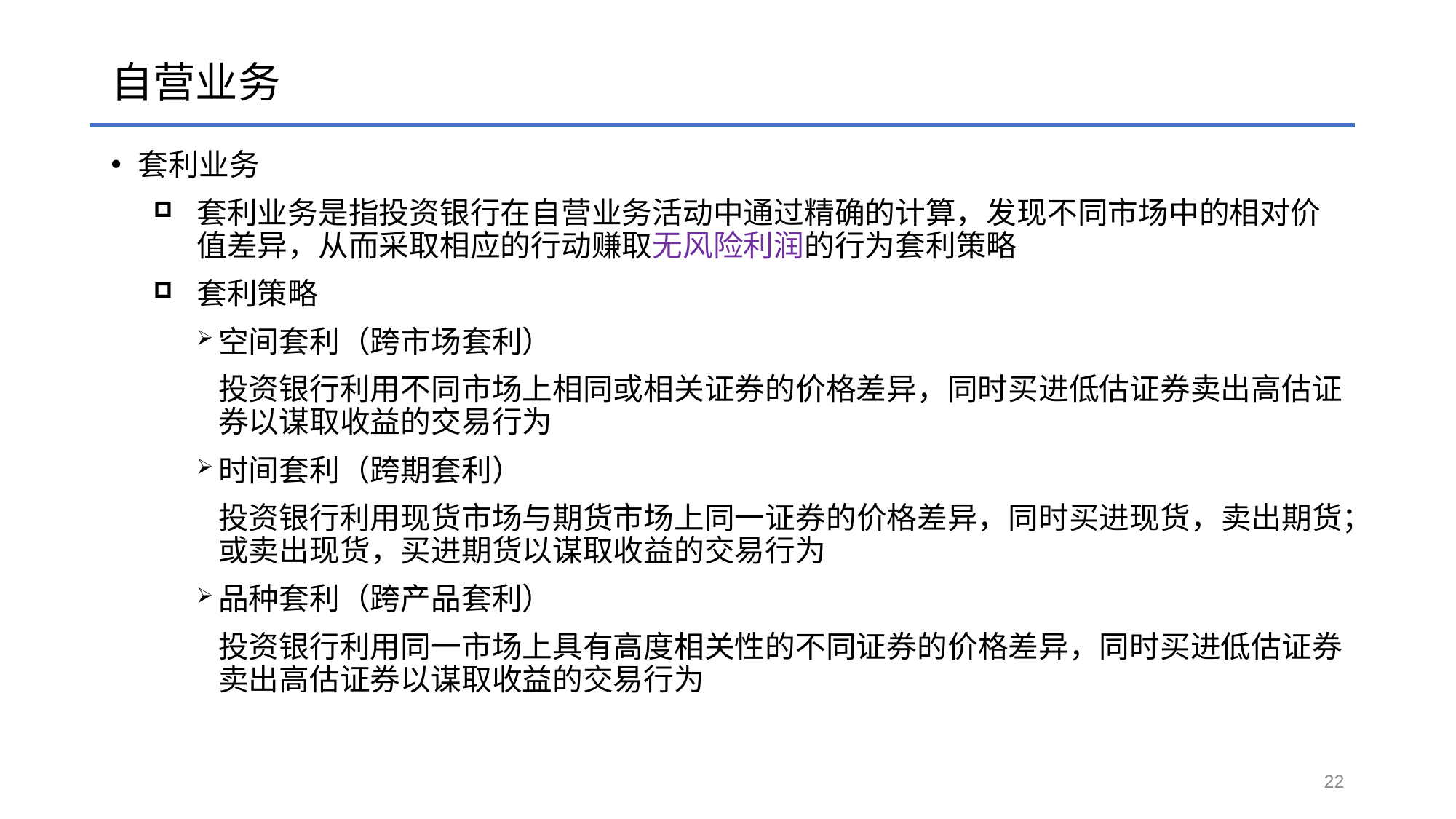

# 自营业务
套利业务
套利业务是指投资银行在自营业务活动中通过精确的计算，发现不同市场中的相对价值差异，从而采取相应的行动赚取无风险利润的行为套利策略
套利策略
空间套利（跨市场套利）
投资银行利用不同市场上相同或相关证券的价格差异，同时买进低估证券卖出高估证券以谋取收益的交易行为
时间套利（跨期套利）
投资银行利用现货市场与期货市场上同一证券的价格差异，同时买进现货，卖出期货；或卖出现货，买进期货以谋取收益的交易行为
品种套利（跨产品套利）
投资银行利用同一市场上具有高度相关性的不同证券的价格差异，同时买进低估证券卖出高估证券以谋取收益的交易行为
22